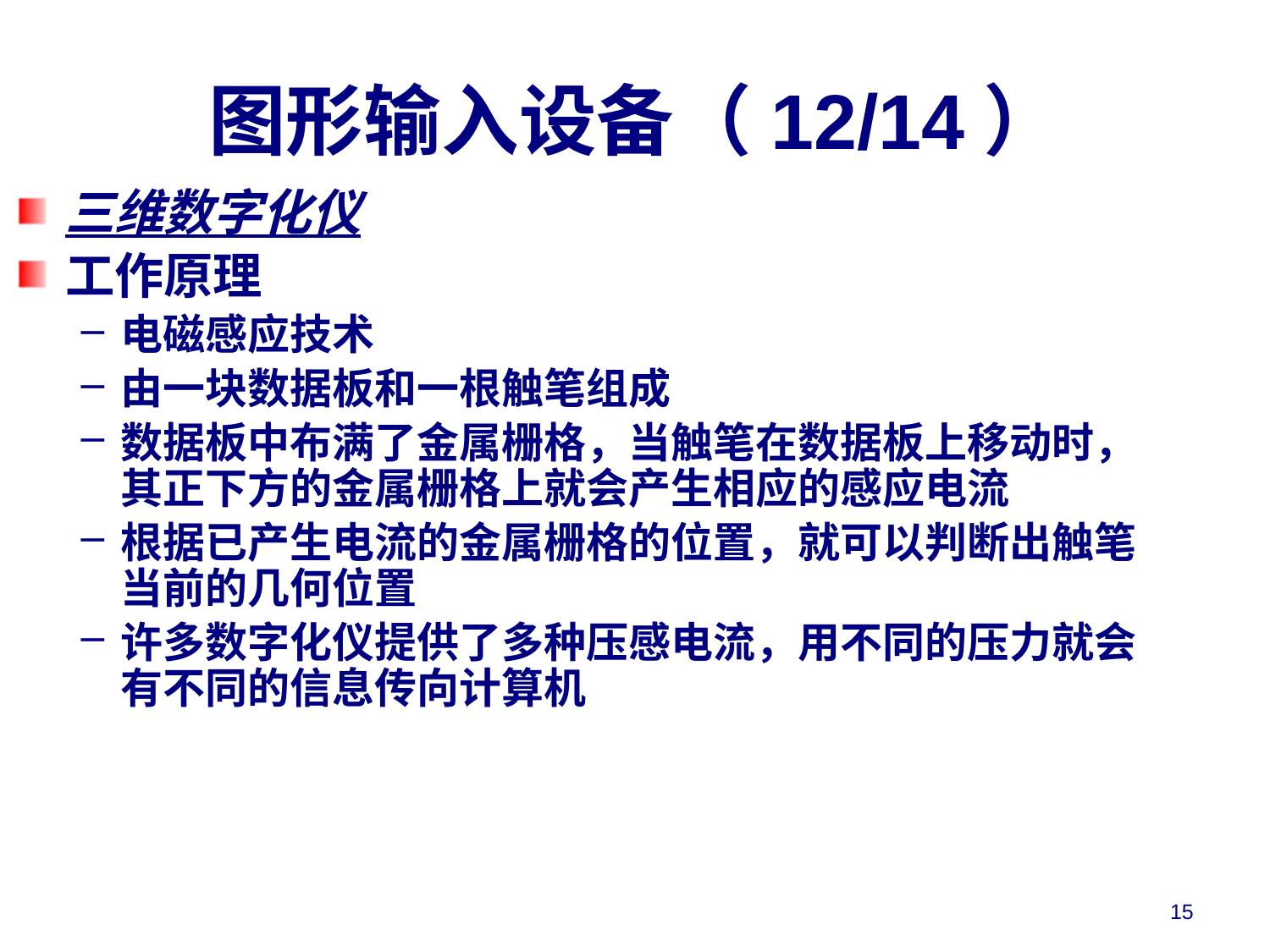

# 图形输入设备（12/14）
三维数字化仪
工作原理
电磁感应技术
由一块数据板和一根触笔组成
数据板中布满了金属栅格，当触笔在数据板上移动时，其正下方的金属栅格上就会产生相应的感应电流
根据已产生电流的金属栅格的位置，就可以判断出触笔当前的几何位置
许多数字化仪提供了多种压感电流，用不同的压力就会有不同的信息传向计算机
15